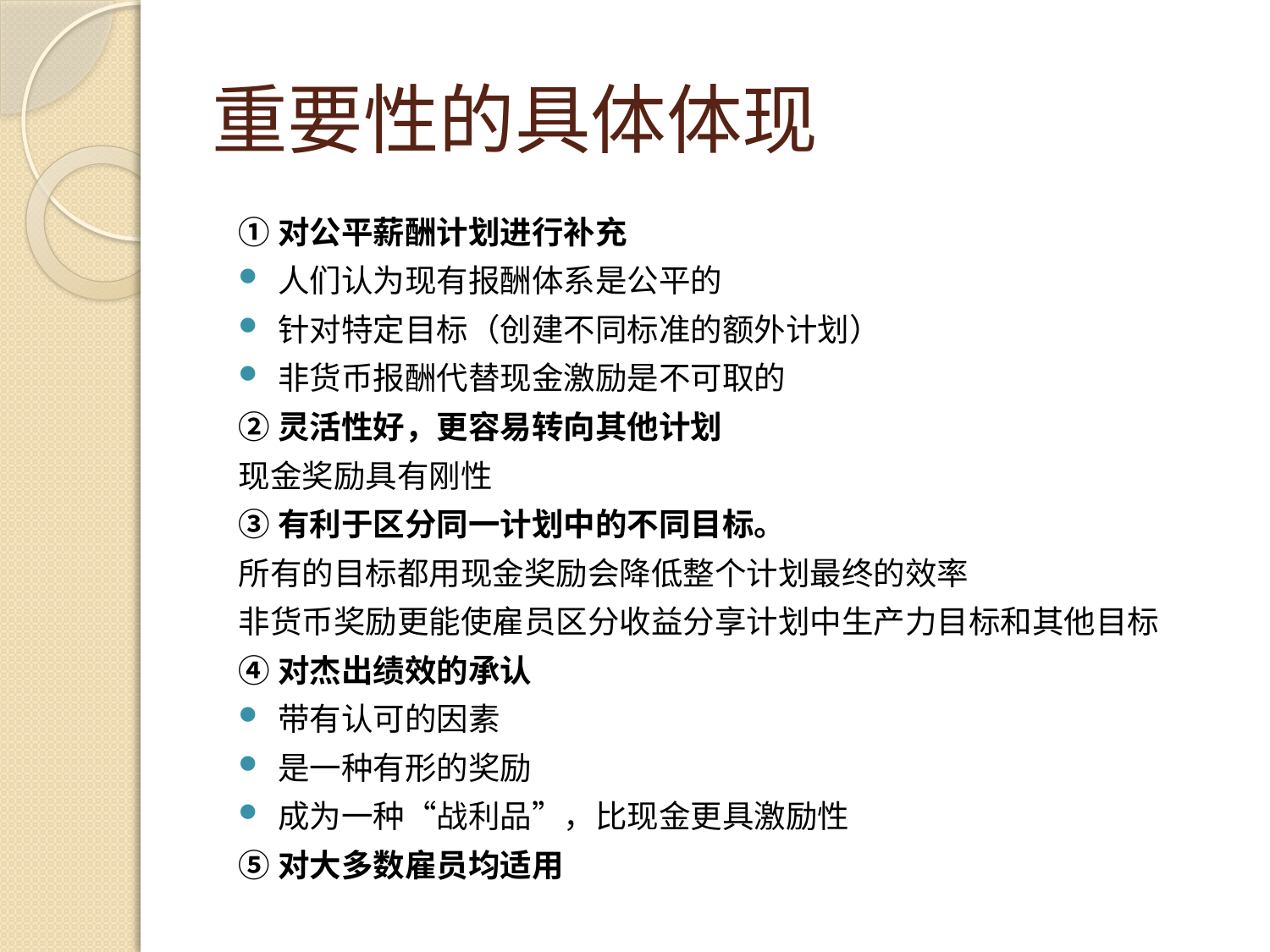

# 重要性的具体体现
①对公平薪酬计划进行补充
人们认为现有报酬体系是公平的
针对特定目标（创建不同标准的额外计划）
非货币报酬代替现金激励是不可取的
②灵活性好，更容易转向其他计划
现金奖励具有刚性
③有利于区分同一计划中的不同目标。
所有的目标都用现金奖励会降低整个计划最终的效率
非货币奖励更能使雇员区分收益分享计划中生产力目标和其他目标
④对杰出绩效的承认
带有认可的因素
是一种有形的奖励
成为一种“战利品”，比现金更具激励性
⑤对大多数雇员均适用

48